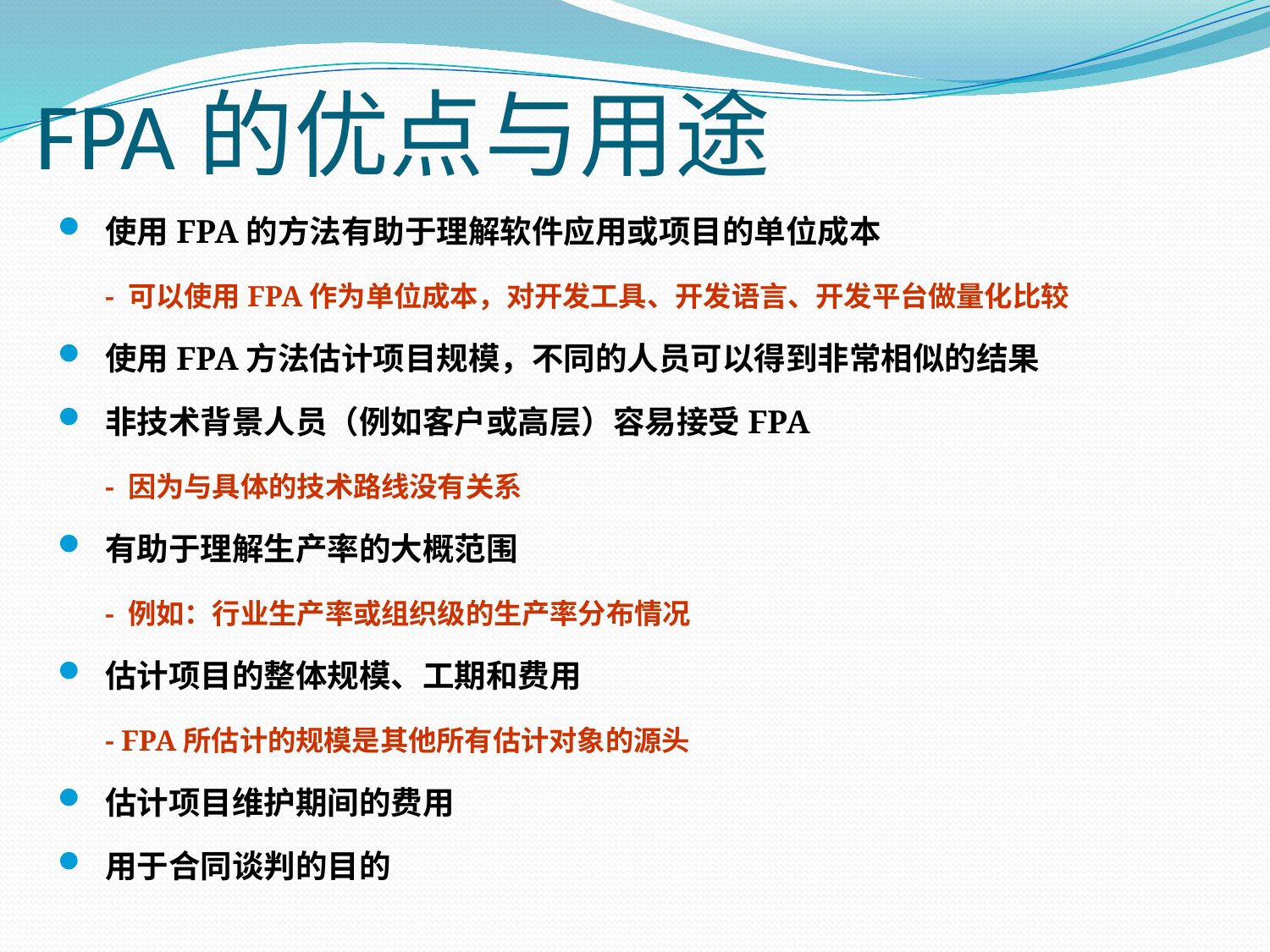

# FPA的优点与用途
使用FPA的方法有助于理解软件应用或项目的单位成本
	- 可以使用FPA作为单位成本，对开发工具、开发语言、开发平台做量化比较
使用FPA方法估计项目规模，不同的人员可以得到非常相似的结果
非技术背景人员（例如客户或高层）容易接受FPA
	- 因为与具体的技术路线没有关系
有助于理解生产率的大概范围
	- 例如：行业生产率或组织级的生产率分布情况
估计项目的整体规模、工期和费用
	- FPA所估计的规模是其他所有估计对象的源头
估计项目维护期间的费用
用于合同谈判的目的